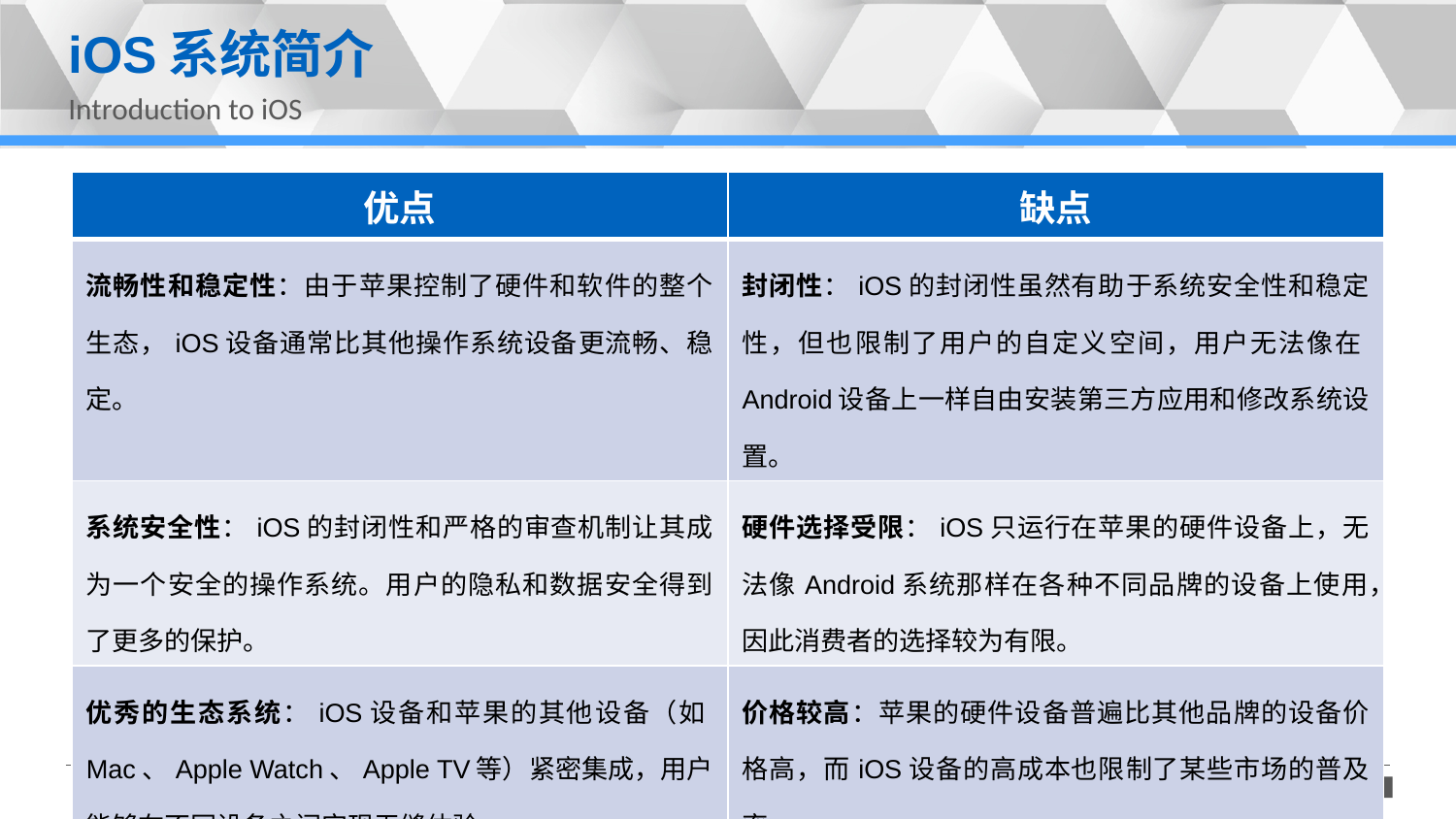

iOS系统简介
Introduction to iOS
| 优点 | 缺点 |
| --- | --- |
| 流畅性和稳定性：由于苹果控制了硬件和软件的整个生态，iOS设备通常比其他操作系统设备更流畅、稳定。 | 封闭性：iOS的封闭性虽然有助于系统安全性和稳定性，但也限制了用户的自定义空间，用户无法像在Android设备上一样自由安装第三方应用和修改系统设置。 |
| 系统安全性：iOS的封闭性和严格的审查机制让其成为一个安全的操作系统。用户的隐私和数据安全得到了更多的保护。 | 硬件选择受限：iOS只运行在苹果的硬件设备上，无法像Android系统那样在各种不同品牌的设备上使用，因此消费者的选择较为有限。 |
| 优秀的生态系统：iOS设备和苹果的其他设备（如Mac、Apple Watch、Apple TV等）紧密集成，用户能够在不同设备之间实现无缝体验。 | 价格较高：苹果的硬件设备普遍比其他品牌的设备价格高，而iOS设备的高成本也限制了某些市场的普及率。 |
5